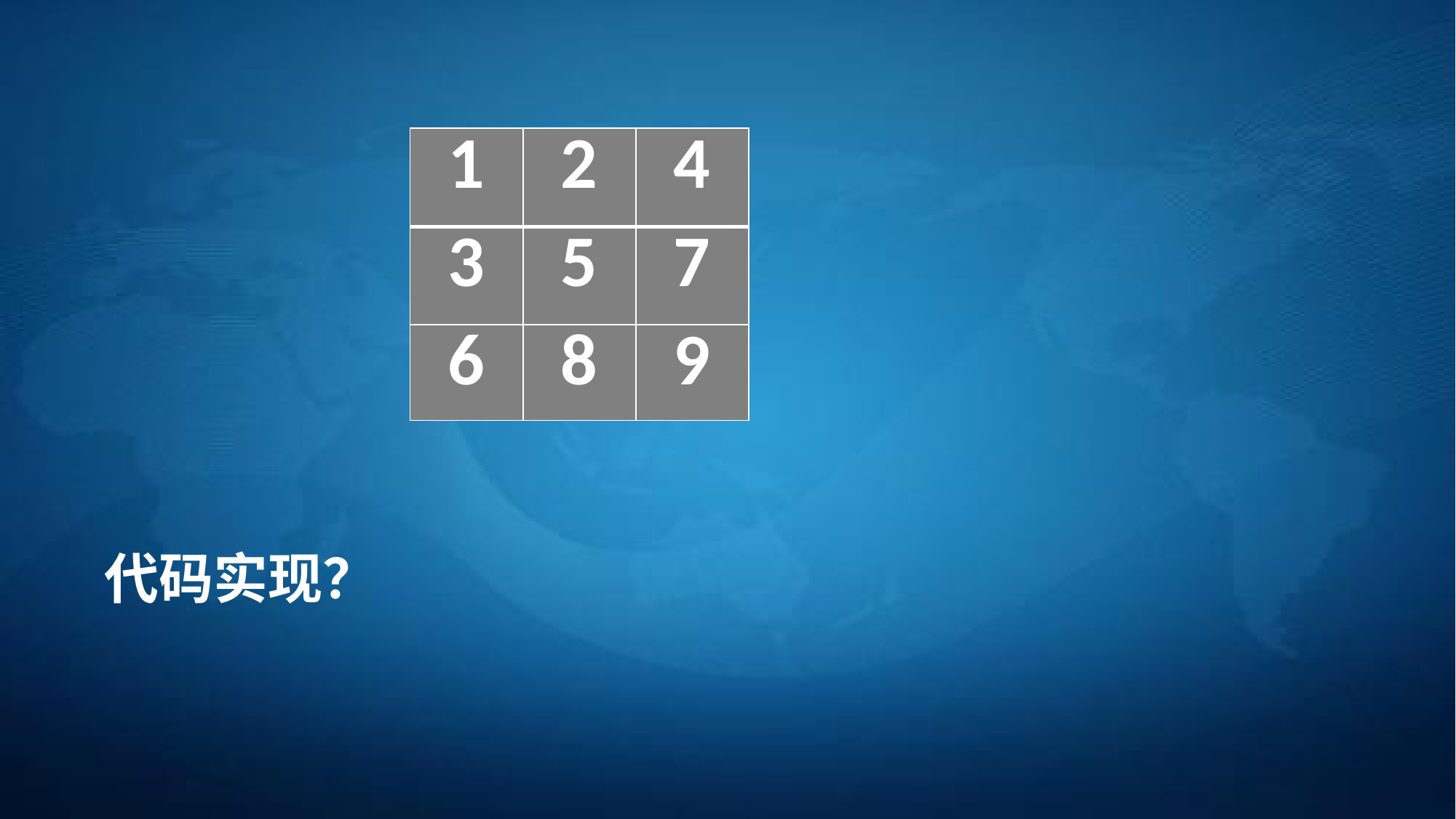

| 1 | 2 | 4 |
| --- | --- | --- |
| 3 | 5 | 7 |
| 6 | 8 | 9 |
代码实现？